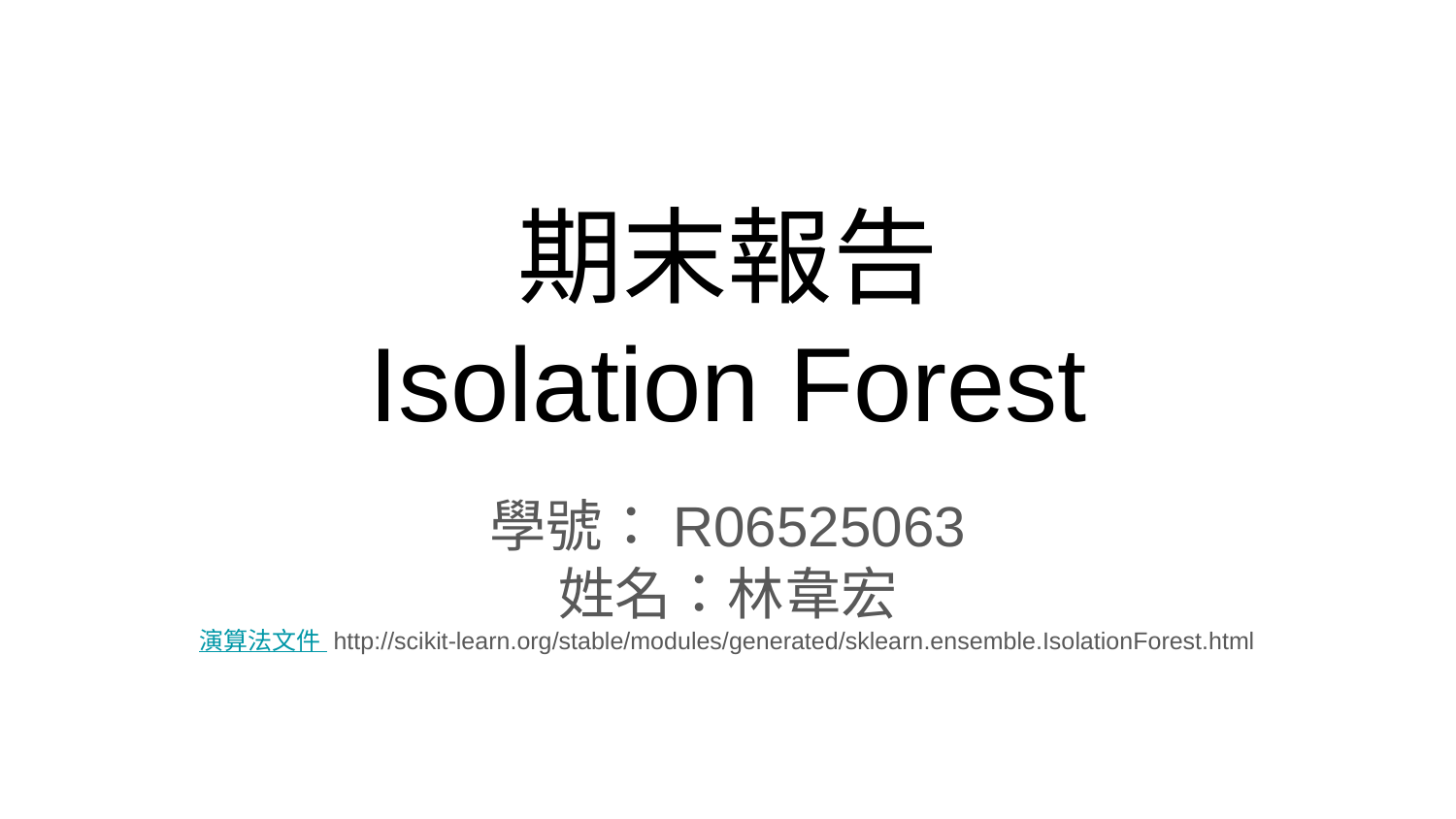

# 期末報告
Isolation Forest
學號：R06525063
姓名：林韋宏
演算法文件 http://scikit-learn.org/stable/modules/generated/sklearn.ensemble.IsolationForest.html